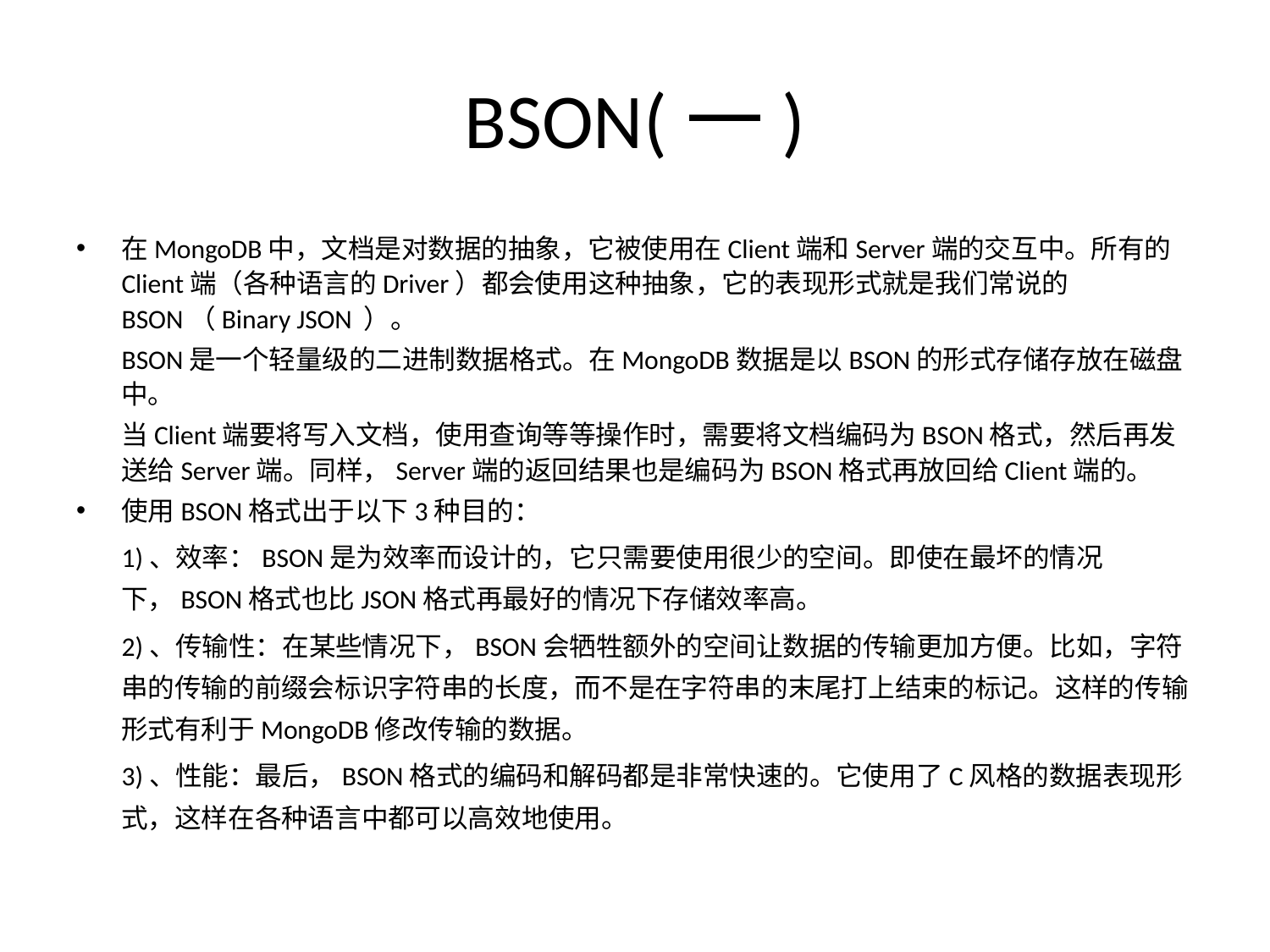

# BSON(一)
在MongoDB中，文档是对数据的抽象，它被使用在Client端和Server端的交互中。所有的Client端（各种语言的Driver）都会使用这种抽象，它的表现形式就是我们常说的BSON（Binary JSON ）。
    	BSON是一个轻量级的二进制数据格式。在MongoDB数据是以BSON的形式存储存放在磁盘中。
     	当Client端要将写入文档，使用查询等等操作时，需要将文档编码为BSON格式，然后再发送给Server端。同样，Server端的返回结果也是编码为BSON格式再放回给Client端的。
使用BSON格式出于以下3种目的：
	1)、效率：BSON是为效率而设计的，它只需要使用很少的空间。即使在最坏的情况下，BSON格式也比JSON格式再最好的情况下存储效率高。
	2)、传输性：在某些情况下，BSON会牺牲额外的空间让数据的传输更加方便。比如，字符串的传输的前缀会标识字符串的长度，而不是在字符串的末尾打上结束的标记。这样的传输形式有利于MongoDB修改传输的数据。
	3)、性能：最后，BSON格式的编码和解码都是非常快速的。它使用了C风格的数据表现形式，这样在各种语言中都可以高效地使用。